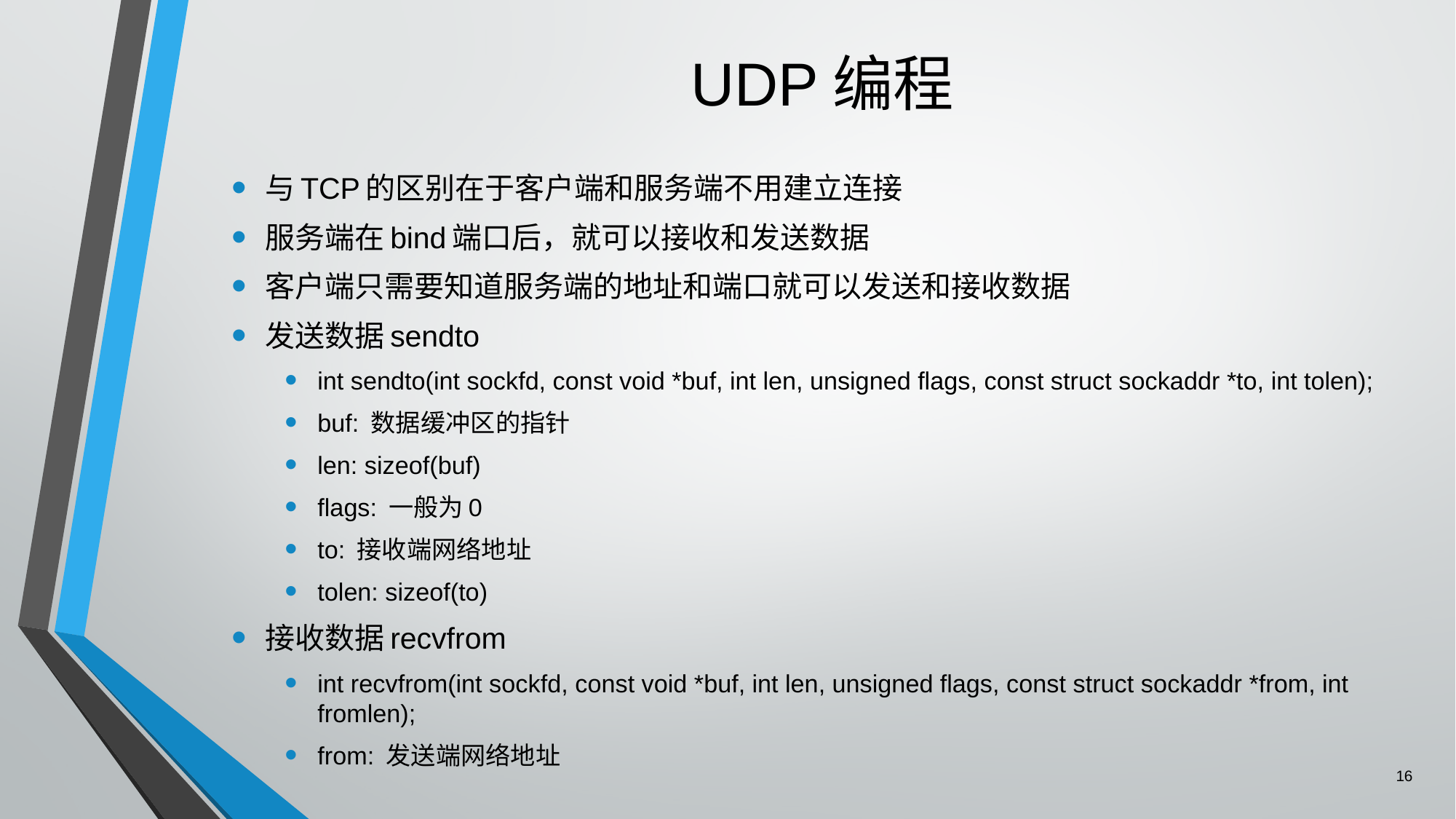

# UDP编程
与TCP的区别在于客户端和服务端不用建立连接
服务端在bind端口后，就可以接收和发送数据
客户端只需要知道服务端的地址和端口就可以发送和接收数据
发送数据sendto
int sendto(int sockfd, const void *buf, int len, unsigned flags, const struct sockaddr *to, int tolen);
buf: 数据缓冲区的指针
len: sizeof(buf)
flags: 一般为0
to: 接收端网络地址
tolen: sizeof(to)
接收数据recvfrom
int recvfrom(int sockfd, const void *buf, int len, unsigned flags, const struct sockaddr *from, int fromlen);
from: 发送端网络地址
16